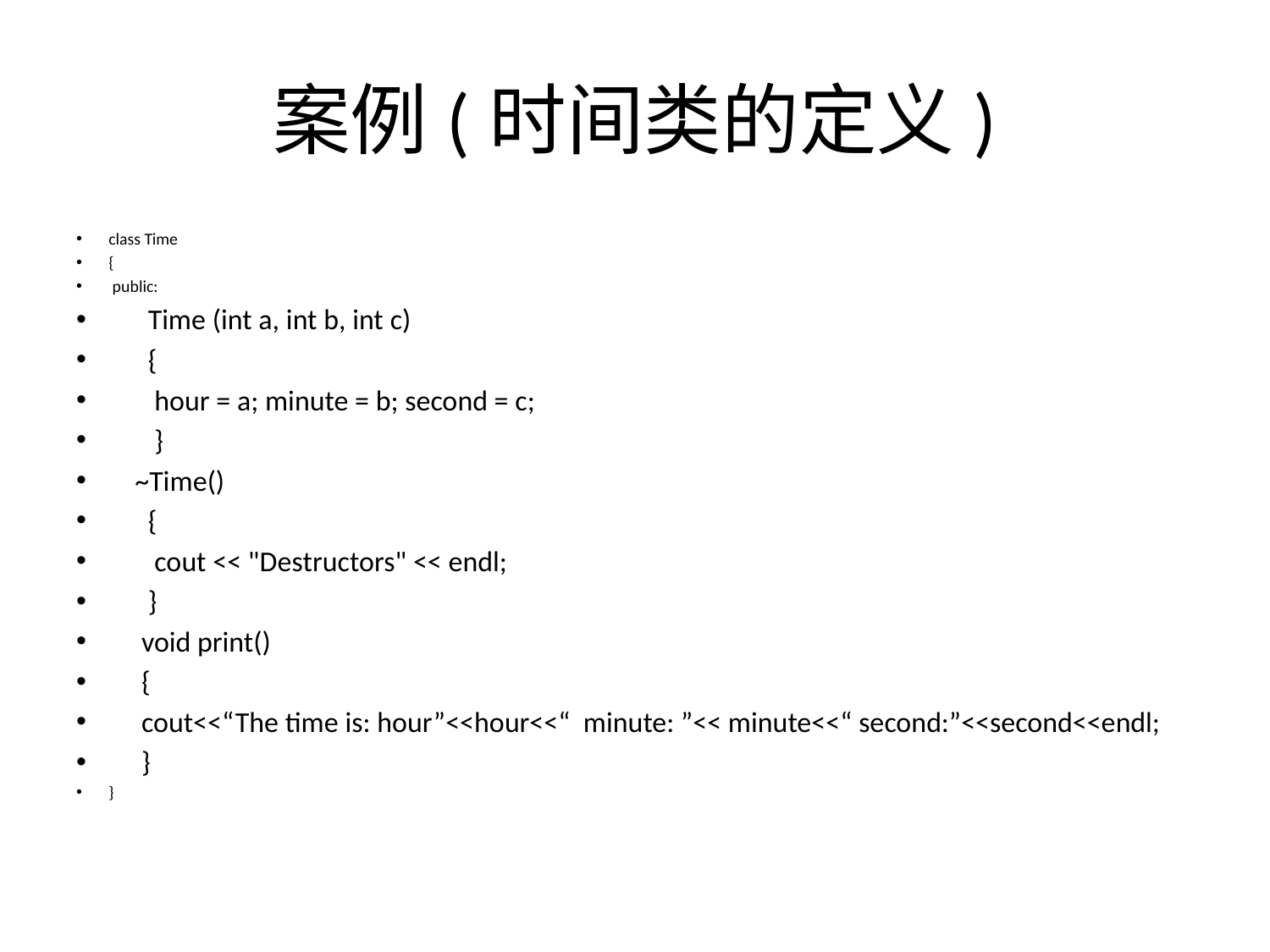

# 案例(时间类的定义)
class Time
{
 public:
      Time (int a, int b, int c)
      {
       hour = a; minute = b; second = c;
       }
    ~Time()
      {
       cout << "Destructors" << endl;
      }
     void print()
     {
     cout<<“The time is: hour”<<hour<<“  minute: ”<< minute<<“ second:”<<second<<endl;
     }
}